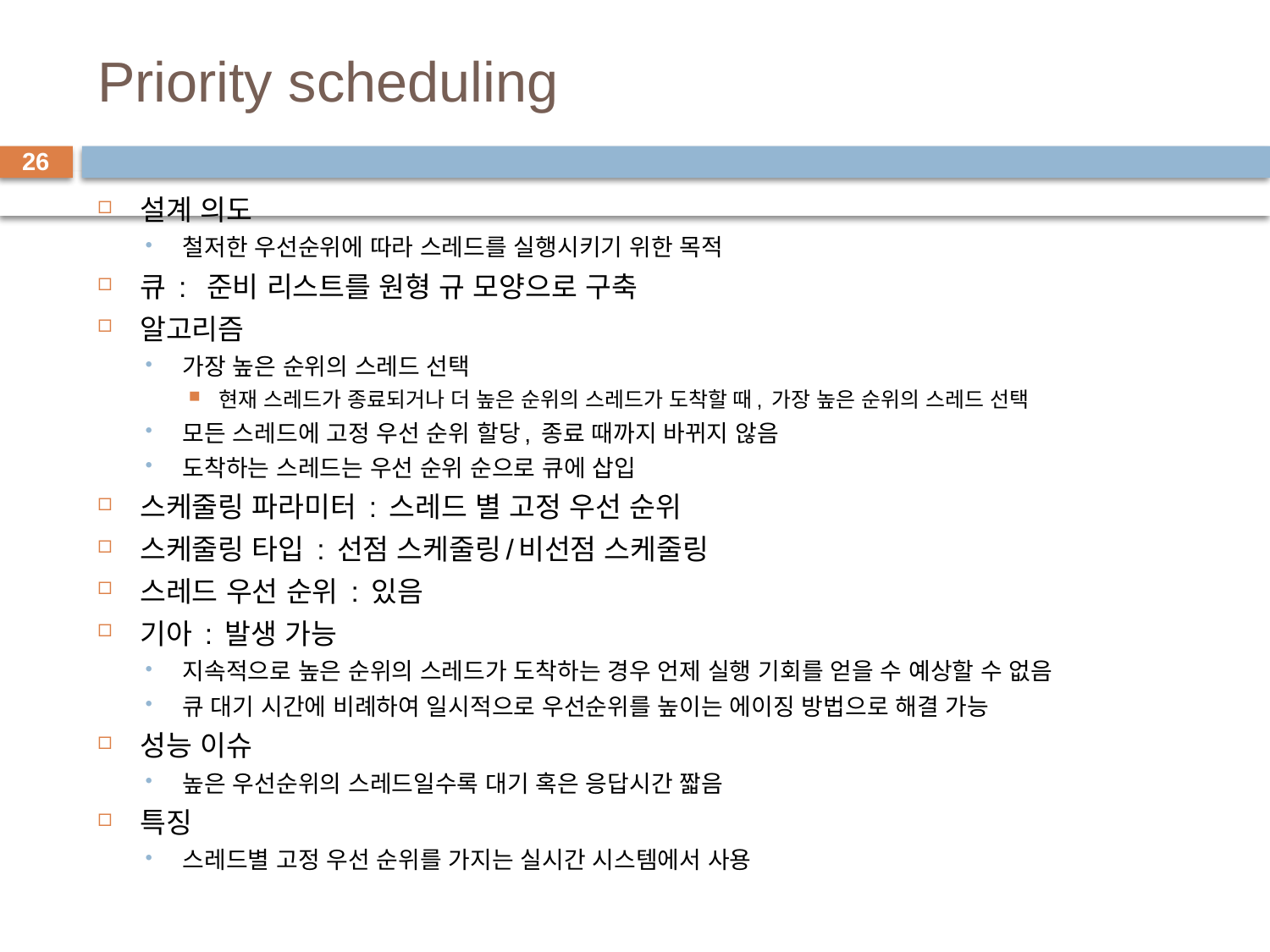

# Priority scheduling
26
설계 의도
철저한 우선순위에 따라 스레드를 실행시키기 위한 목적
큐 :  준비 리스트를 원형 규 모양으로 구축
알고리즘
가장 높은 순위의 스레드 선택
현재 스레드가 종료되거나 더 높은 순위의 스레드가 도착할 때, 가장 높은 순위의 스레드 선택
모든 스레드에 고정 우선 순위 할당, 종료 때까지 바뀌지 않음
도착하는 스레드는 우선 순위 순으로 큐에 삽입
스케줄링 파라미터 : 스레드 별 고정 우선 순위
스케줄링 타입 : 선점 스케줄링/비선점 스케줄링
스레드 우선 순위 : 있음
기아 : 발생 가능
지속적으로 높은 순위의 스레드가 도착하는 경우 언제 실행 기회를 얻을 수 예상할 수 없음
큐 대기 시간에 비례하여 일시적으로 우선순위를 높이는 에이징 방법으로 해결 가능
성능 이슈
높은 우선순위의 스레드일수록 대기 혹은 응답시간 짧음
특징
스레드별 고정 우선 순위를 가지는 실시간 시스템에서 사용